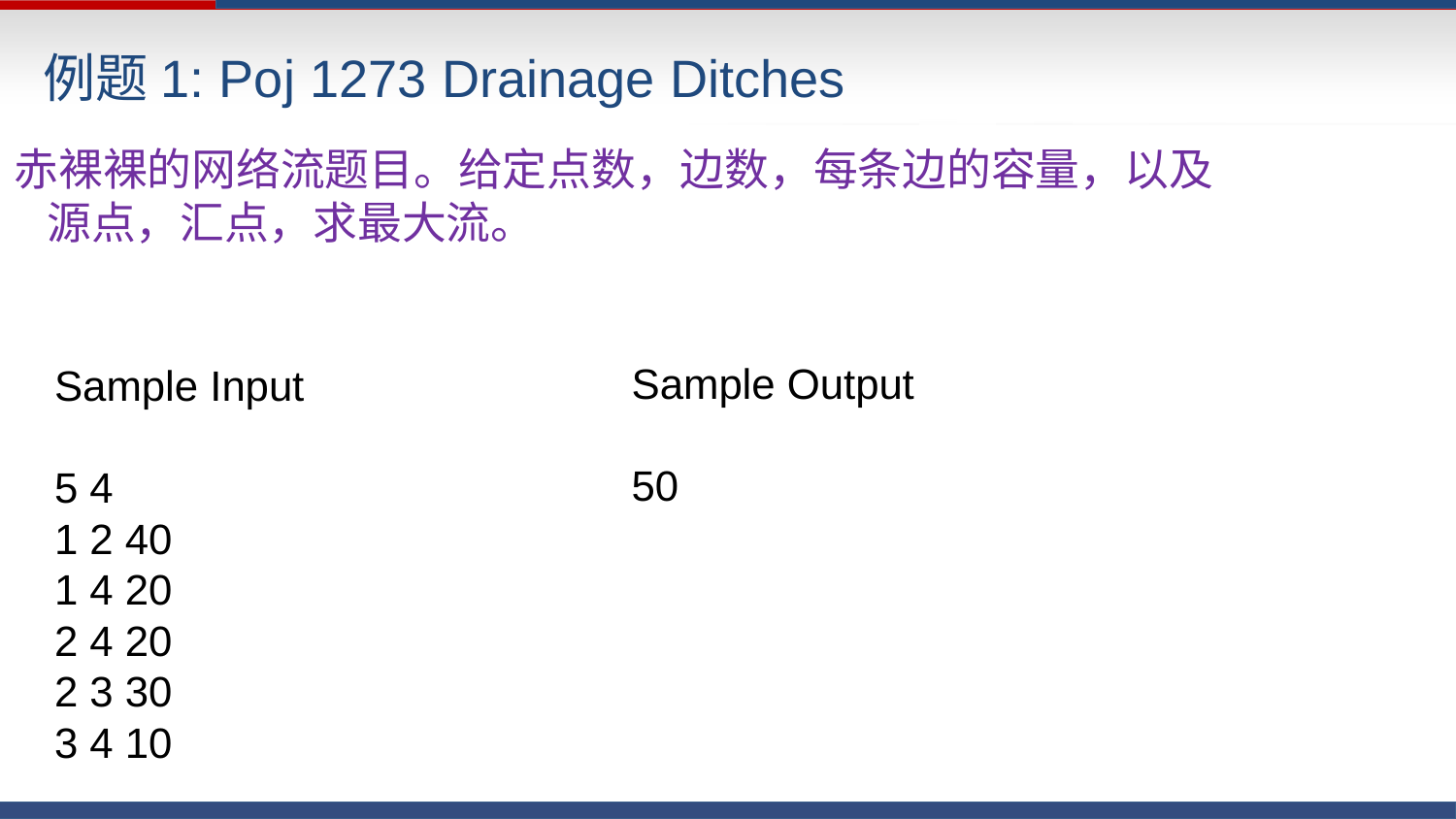

例题1: Poj 1273 Drainage Ditches
赤裸裸的网络流题目。给定点数，边数，每条边的容量，以及源点，汇点，求最大流。

Sample Output

50
Sample Input

5 4
1 2 40
1 4 20
2 4 20
2 3 30
3 4 10